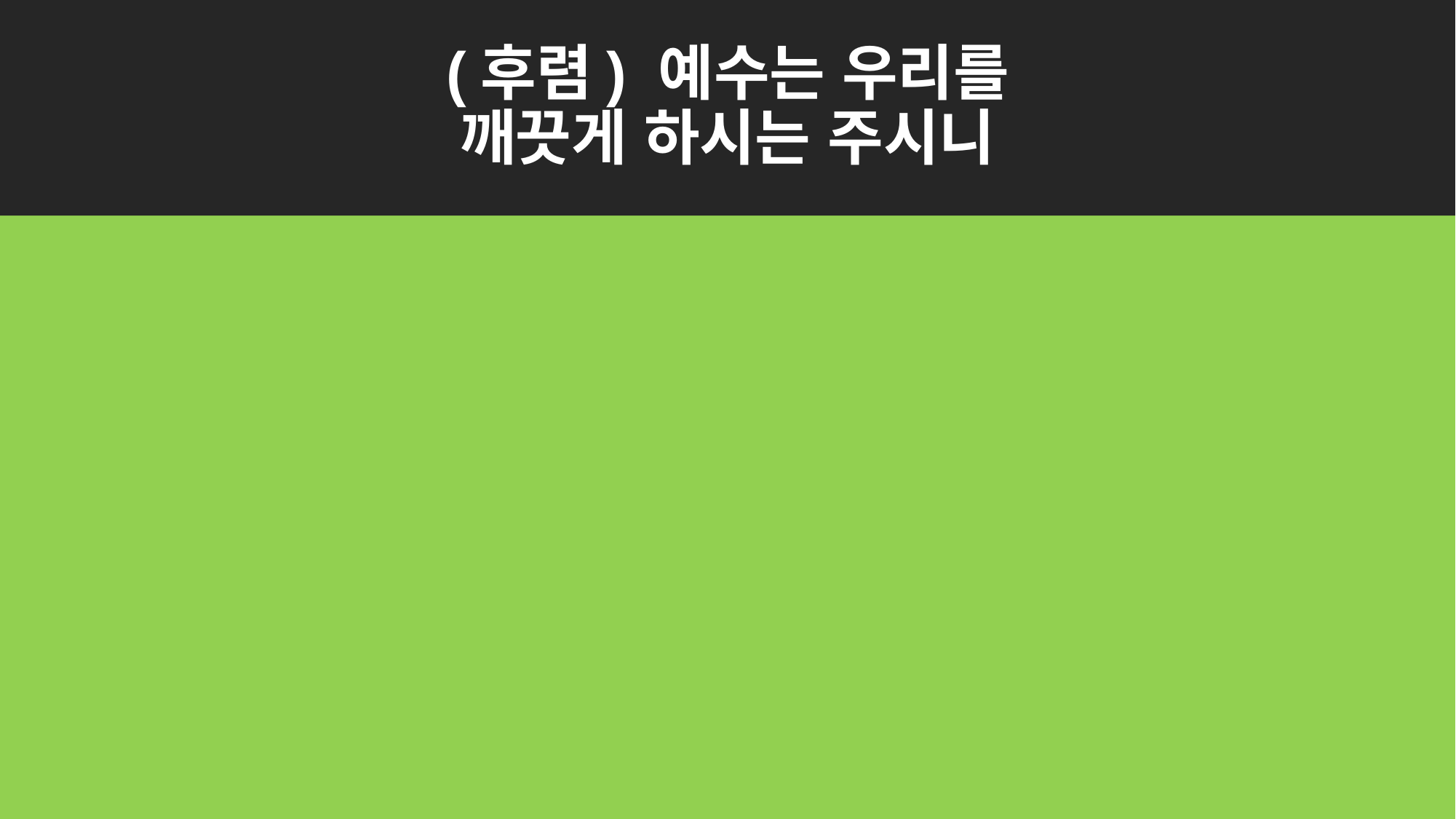

# (후렴) 예수는 우리를 깨끗게 하시는 주시니